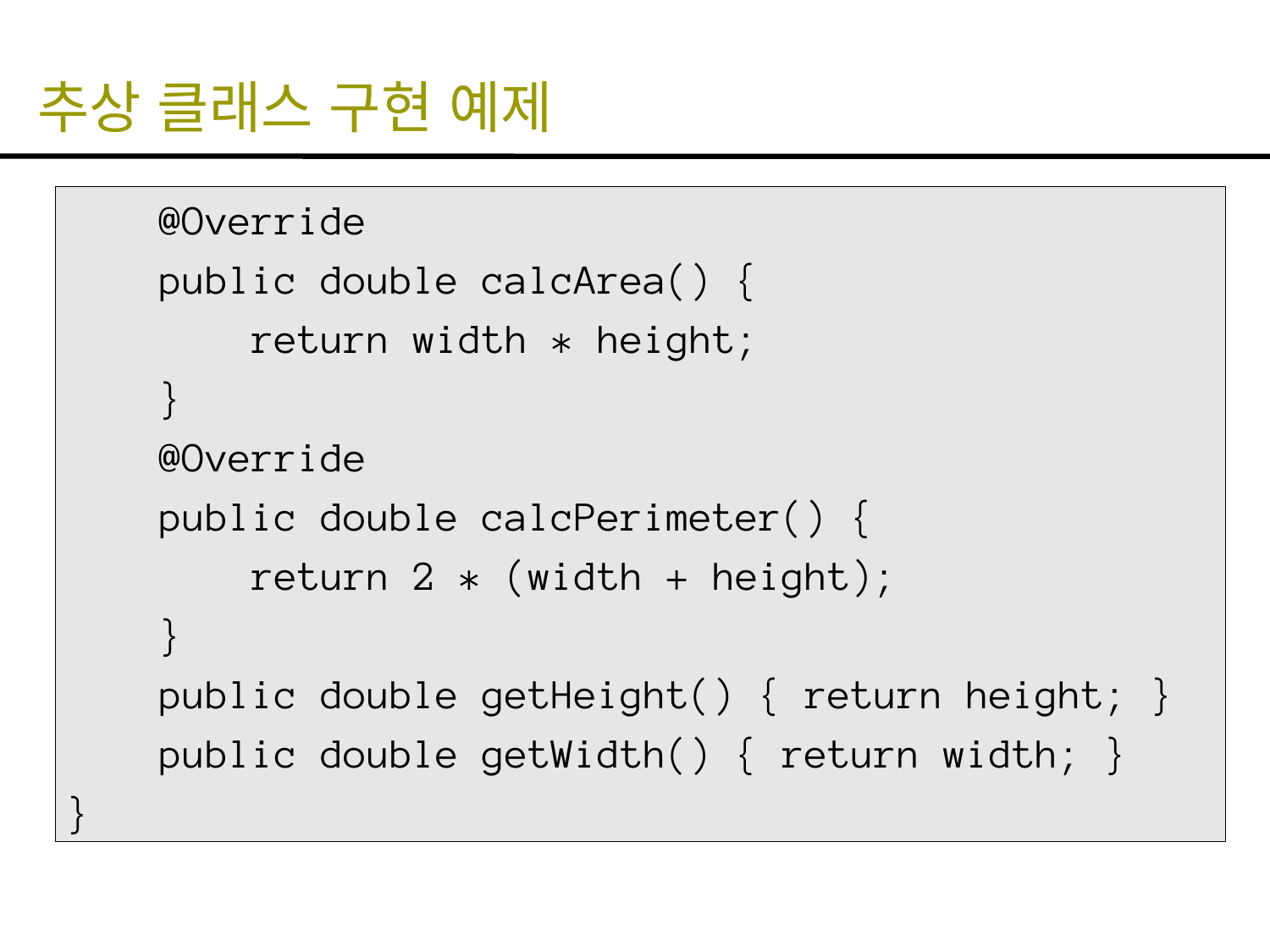

# 추상 클래스 구현 예제

    @Override
    public double calcArea() {
        return width * height;
    }
    @Override
    public double calcPerimeter() {
        return 2 * (width + height);
    }
    public double getHeight() { return height; }
    public double getWidth() { return width; }
}